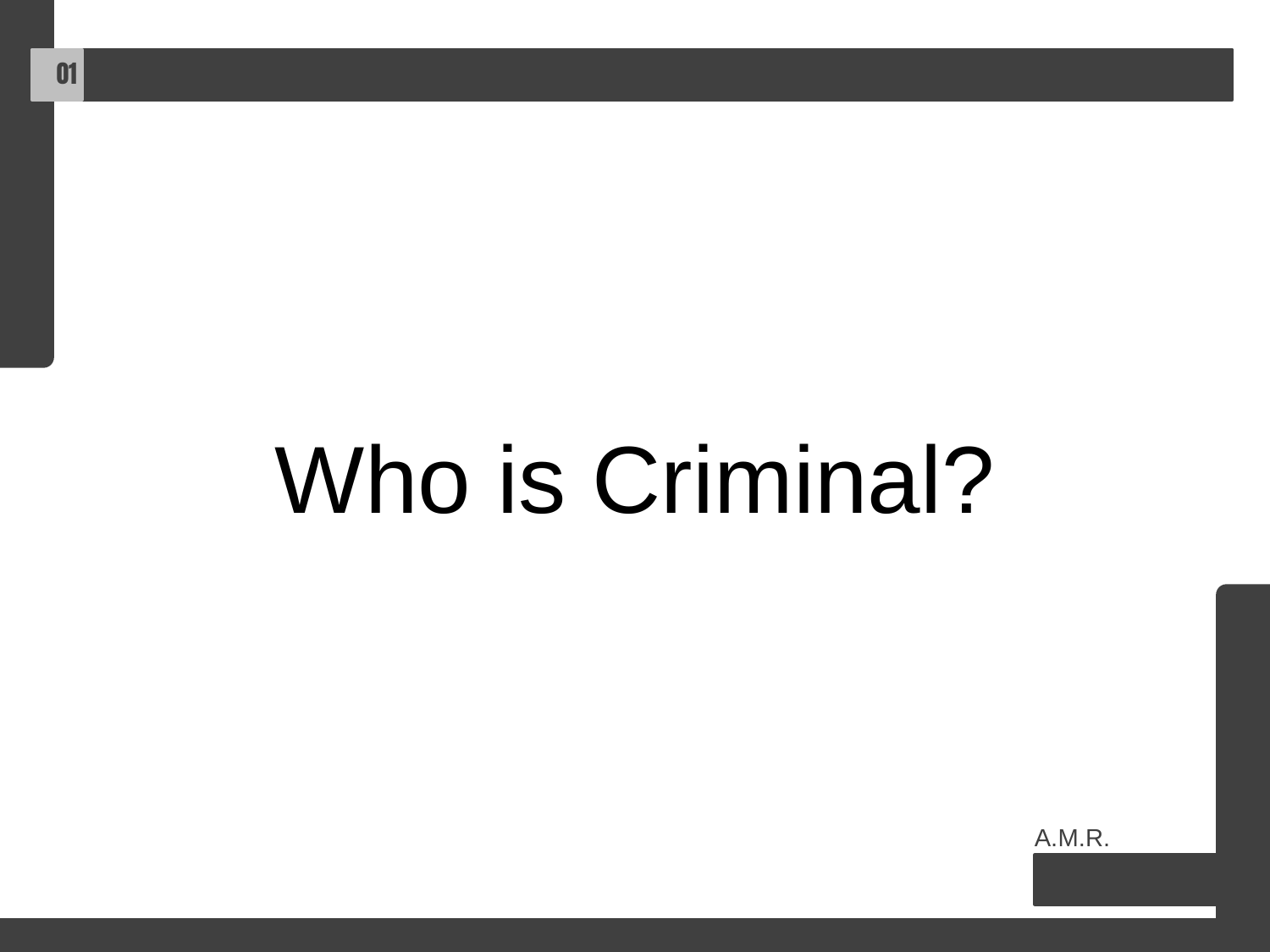

01  음성변조
Who is Criminal?

A.M.R.
5